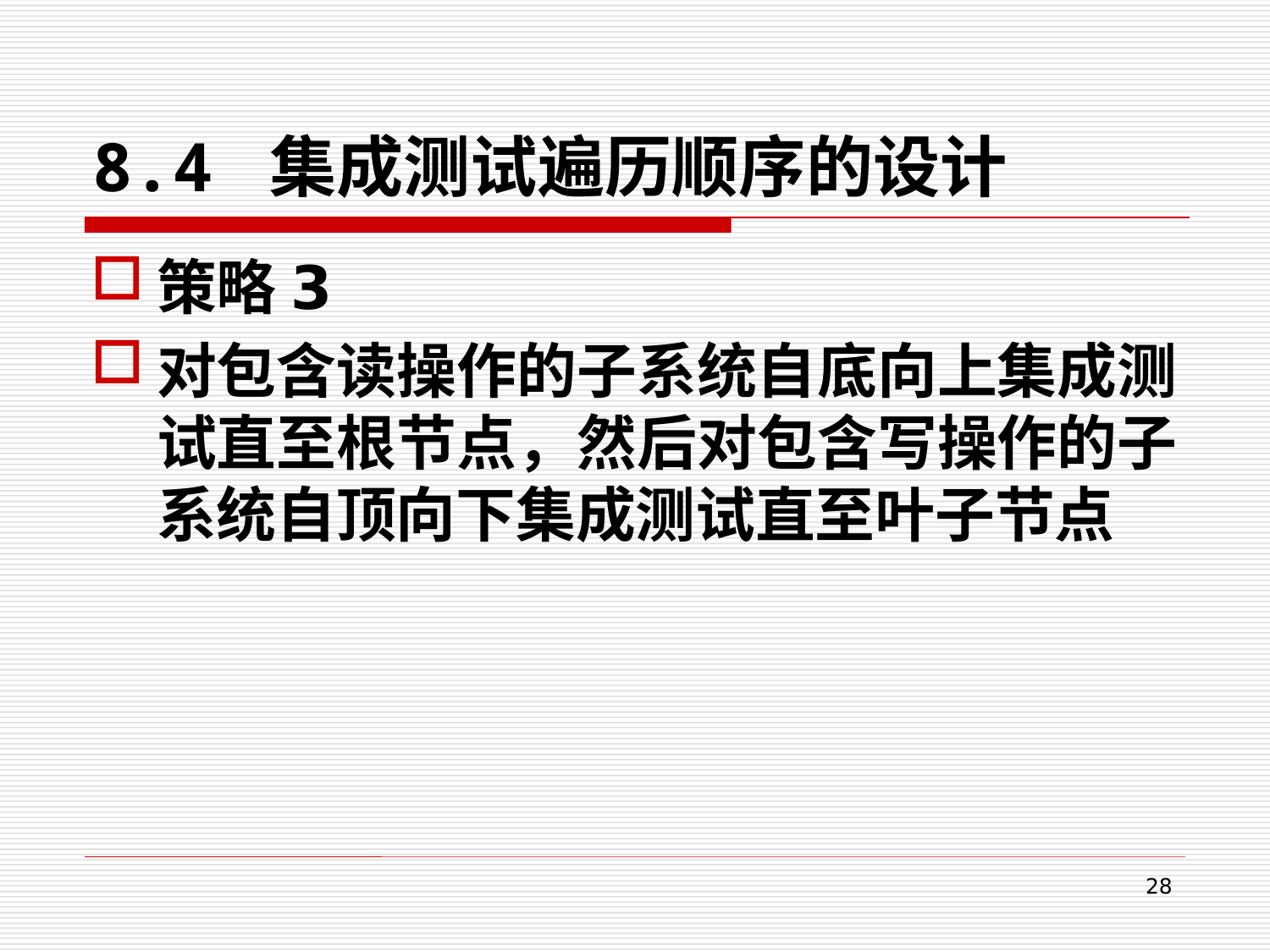

8.4 集成测试遍历顺序的设计
策略3
对包含读操作的子系统自底向上集成测试直至根节点，然后对包含写操作的子系统自顶向下集成测试直至叶子节点

28